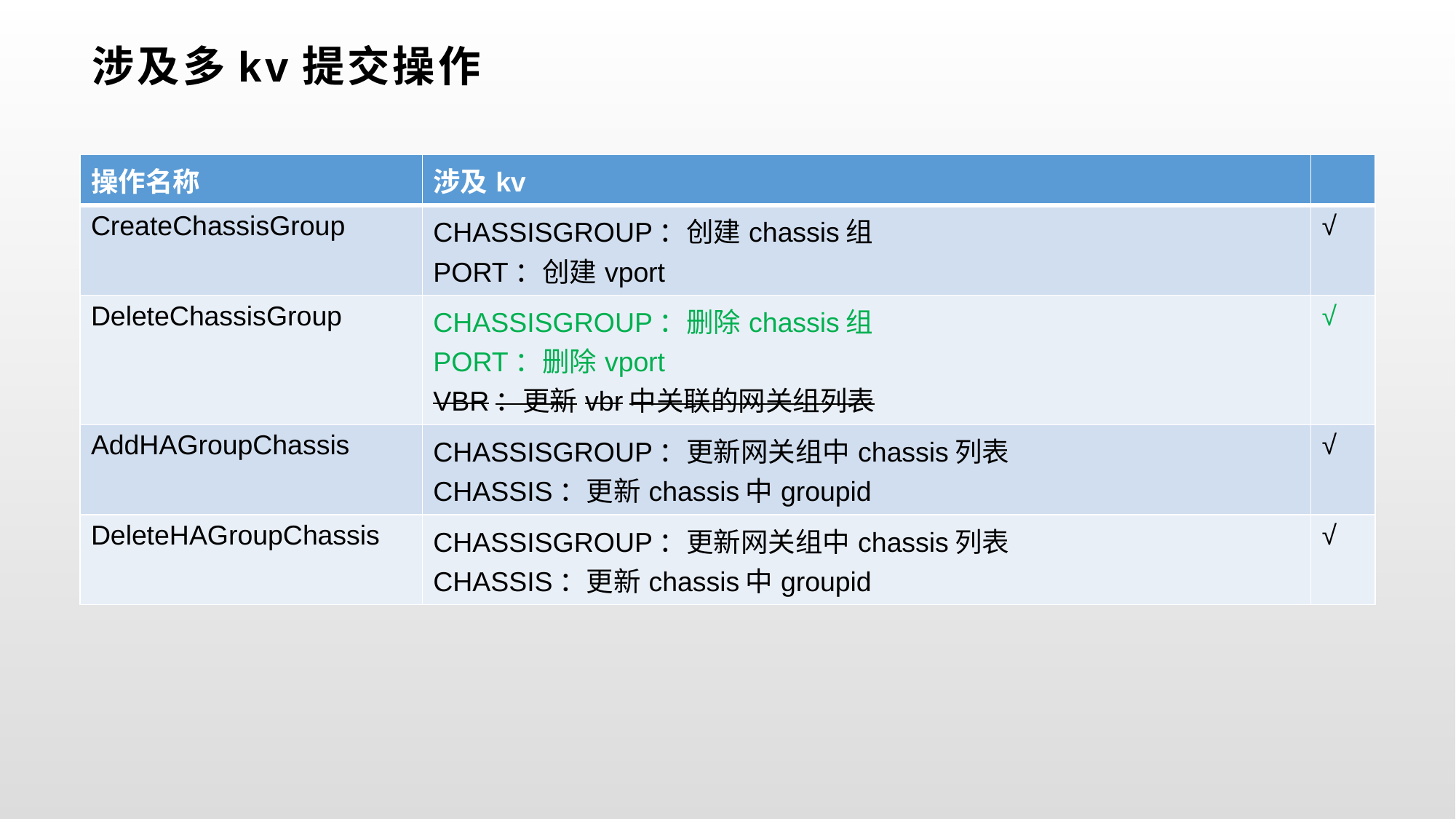

# 涉及多kv提交操作
| 操作名称 | 涉及kv |  |
| --- | --- | --- |
| CreateChassisGroup | CHASSISGROUP：创建chassis组 PORT：创建vport | √ |
| DeleteChassisGroup | CHASSISGROUP：删除chassis组 PORT：删除vport VBR：更新vbr中关联的网关组列表 | √ |
| AddHAGroupChassis | CHASSISGROUP：更新网关组中chassis列表 CHASSIS：更新chassis中groupid | √ |
| DeleteHAGroupChassis | CHASSISGROUP：更新网关组中chassis列表 CHASSIS：更新chassis中groupid | √ |